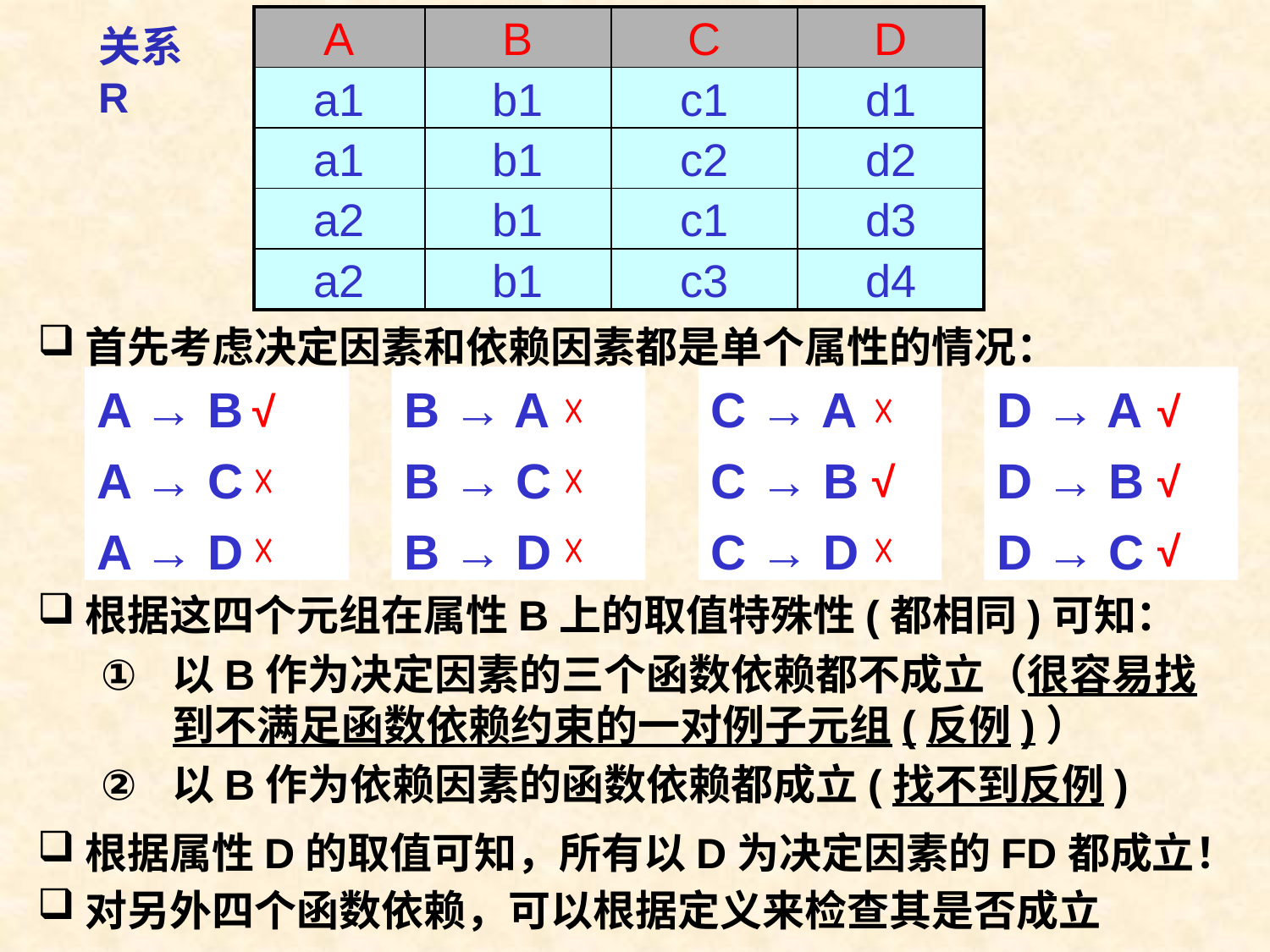

| A | B | C | D |
| --- | --- | --- | --- |
| a1 | b1 | c1 | d1 |
| a1 | b1 | c2 | d2 |
| a2 | b1 | c1 | d3 |
| a2 | b1 | c3 | d4 |
关系 R
# 首先考虑决定因素和依赖因素都是单个属性的情况：
A → B
A → C
A → D
B → A
B → C
B → D
C → A
C → B
C → D
D → A
D → B
D → C
√
√
√
☓
☓
☓
☓
☓
√
√
☓
☓
根据这四个元组在属性B上的取值特殊性(都相同)可知：
以B作为决定因素的三个函数依赖都不成立（很容易找到不满足函数依赖约束的一对例子元组(反例)）
以B作为依赖因素的函数依赖都成立(找不到反例)
根据属性D的取值可知，所有以D为决定因素的FD都成立！
对另外四个函数依赖，可以根据定义来检查其是否成立